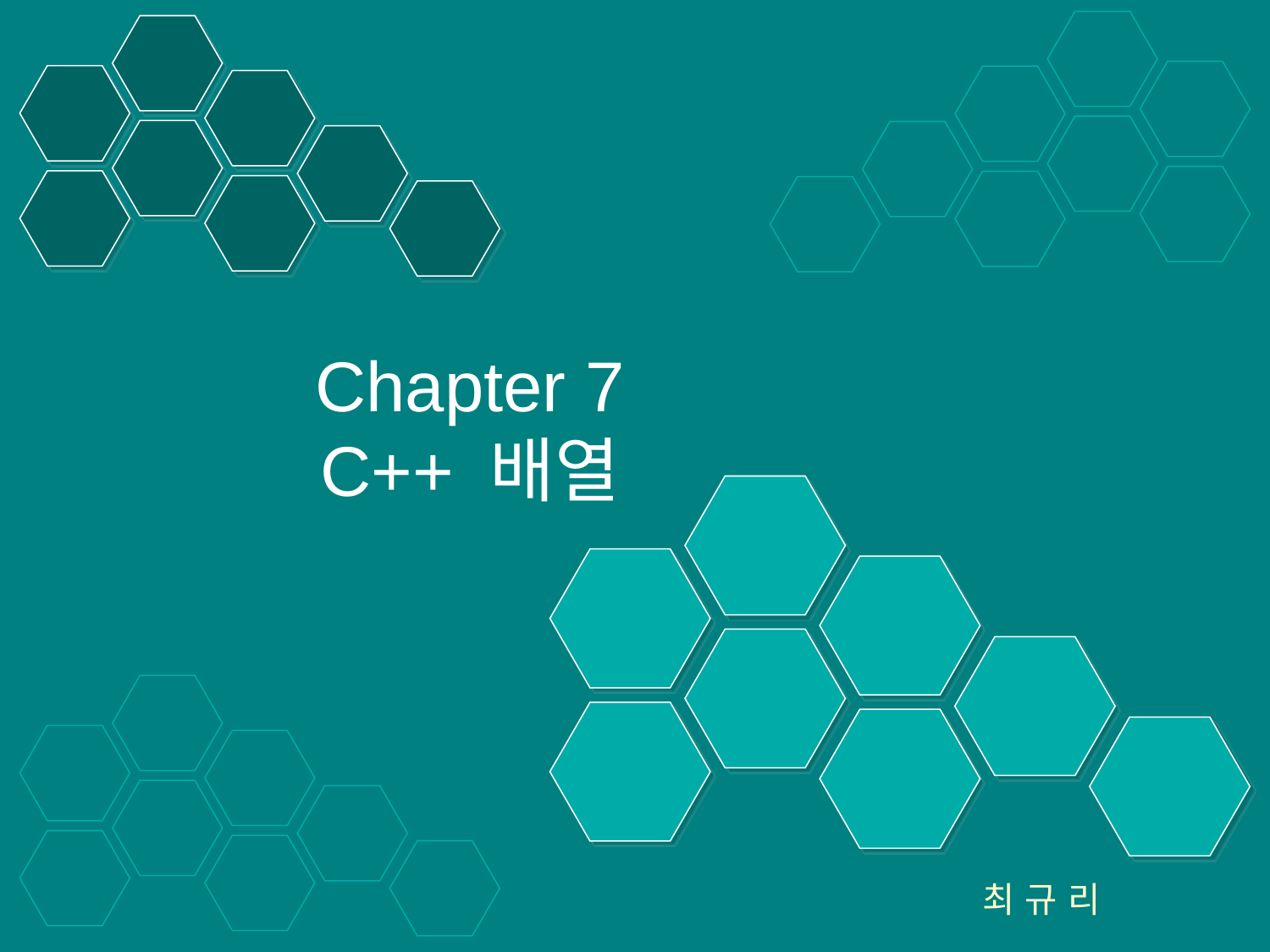

# Chapter 7 C++ 배열
최 규 리